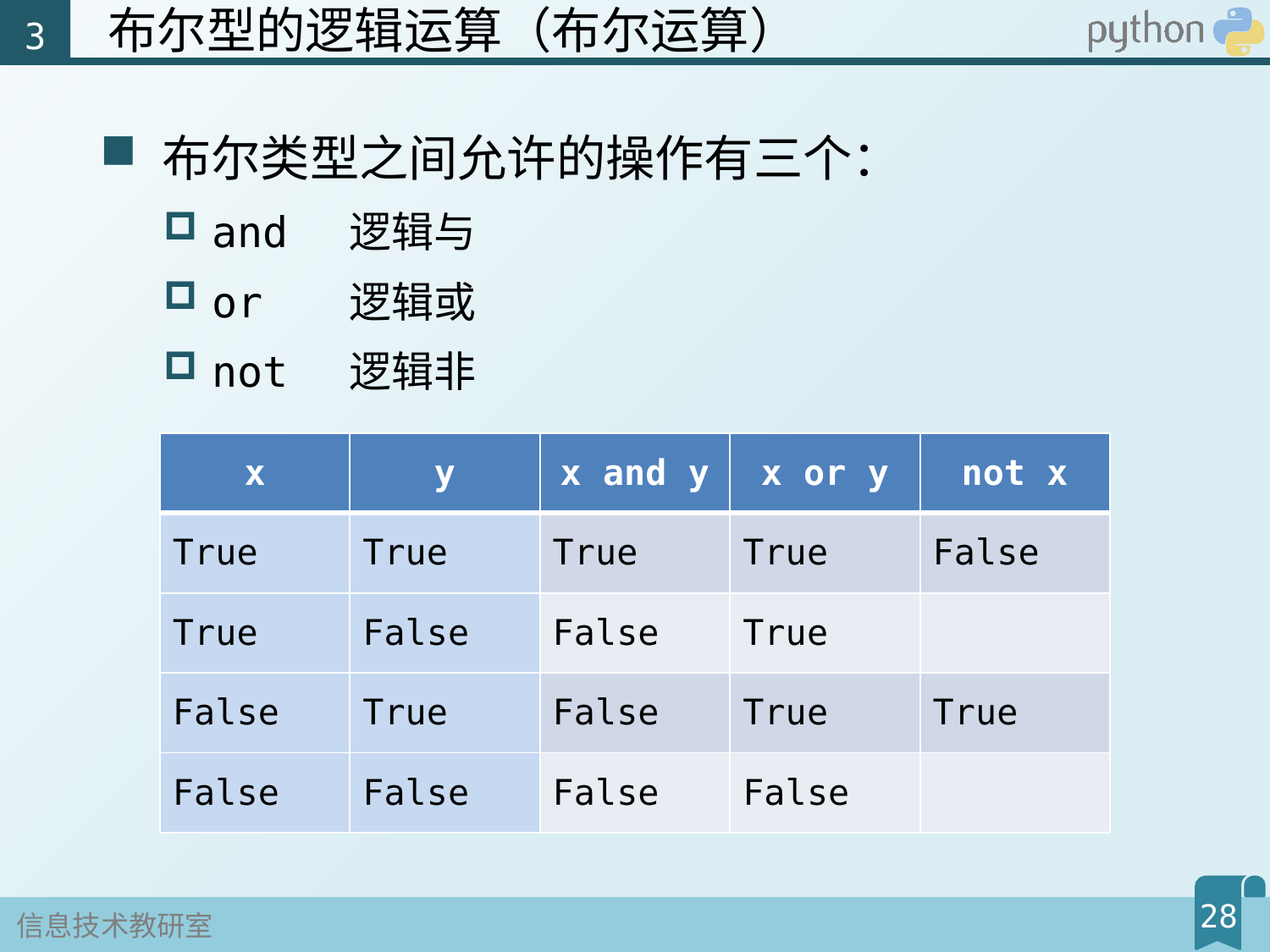

3
# 布尔型的逻辑运算（布尔运算）
布尔类型之间允许的操作有三个：
and  逻辑与
or   逻辑或
not  逻辑非
| x | y | x and y | x or y | not x |
| --- | --- | --- | --- | --- |
| True | True | True | True | False |
| True | False | False | True |  |
| False | True | False | True | True |
| False | False | False | False |  |
28